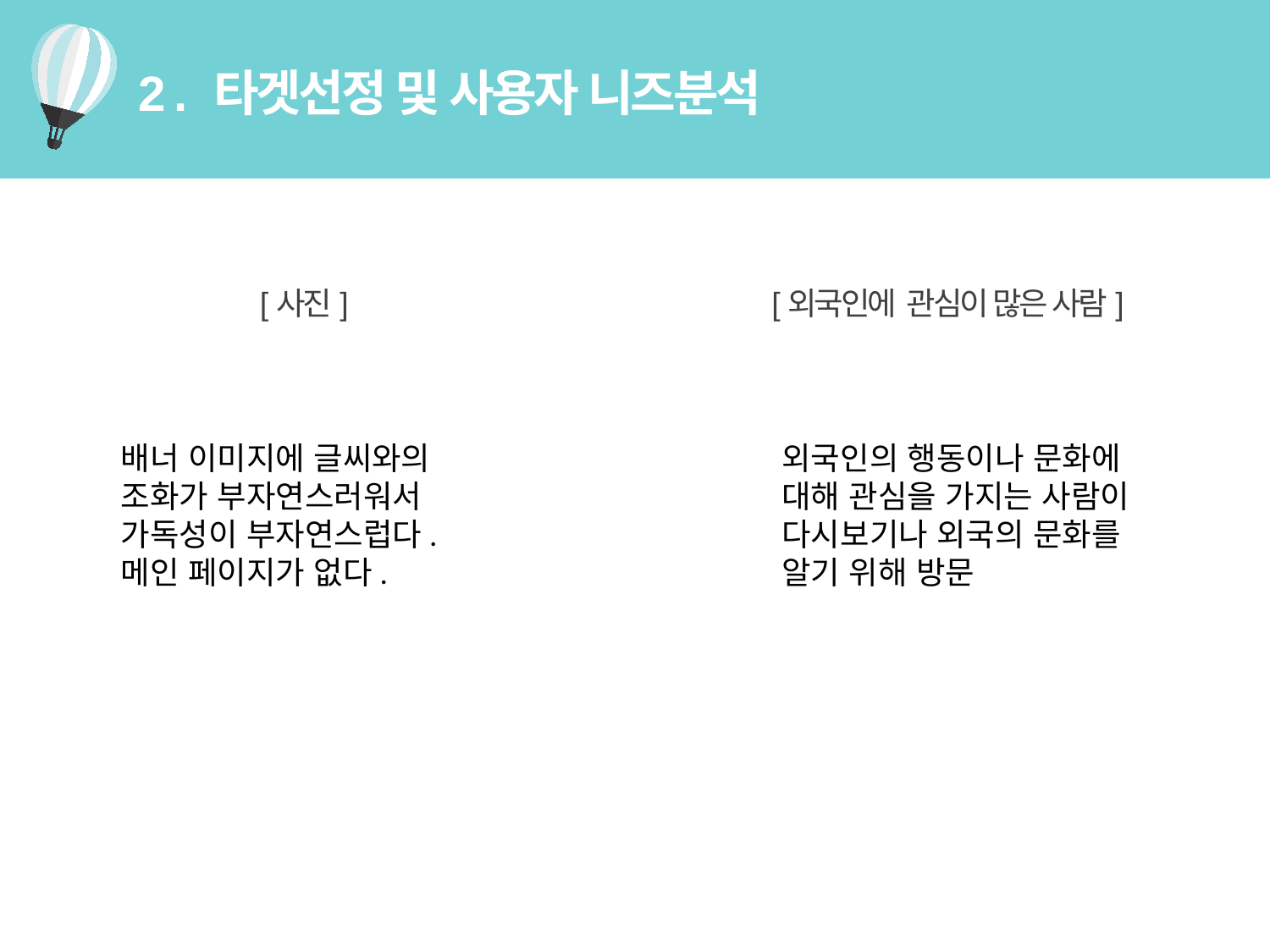

2 . 타겟선정 및 사용자 니즈분석
[사진]
[외국인에  관심이 많은 사람]
배너 이미지에 글씨와의 조화가 부자연스러워서 가독성이 부자연스럽다.
메인 페이지가 없다.

외국인의 행동이나 문화에 대해 관심을 가지는 사람이 다시보기나 외국의 문화를 알기 위해 방문